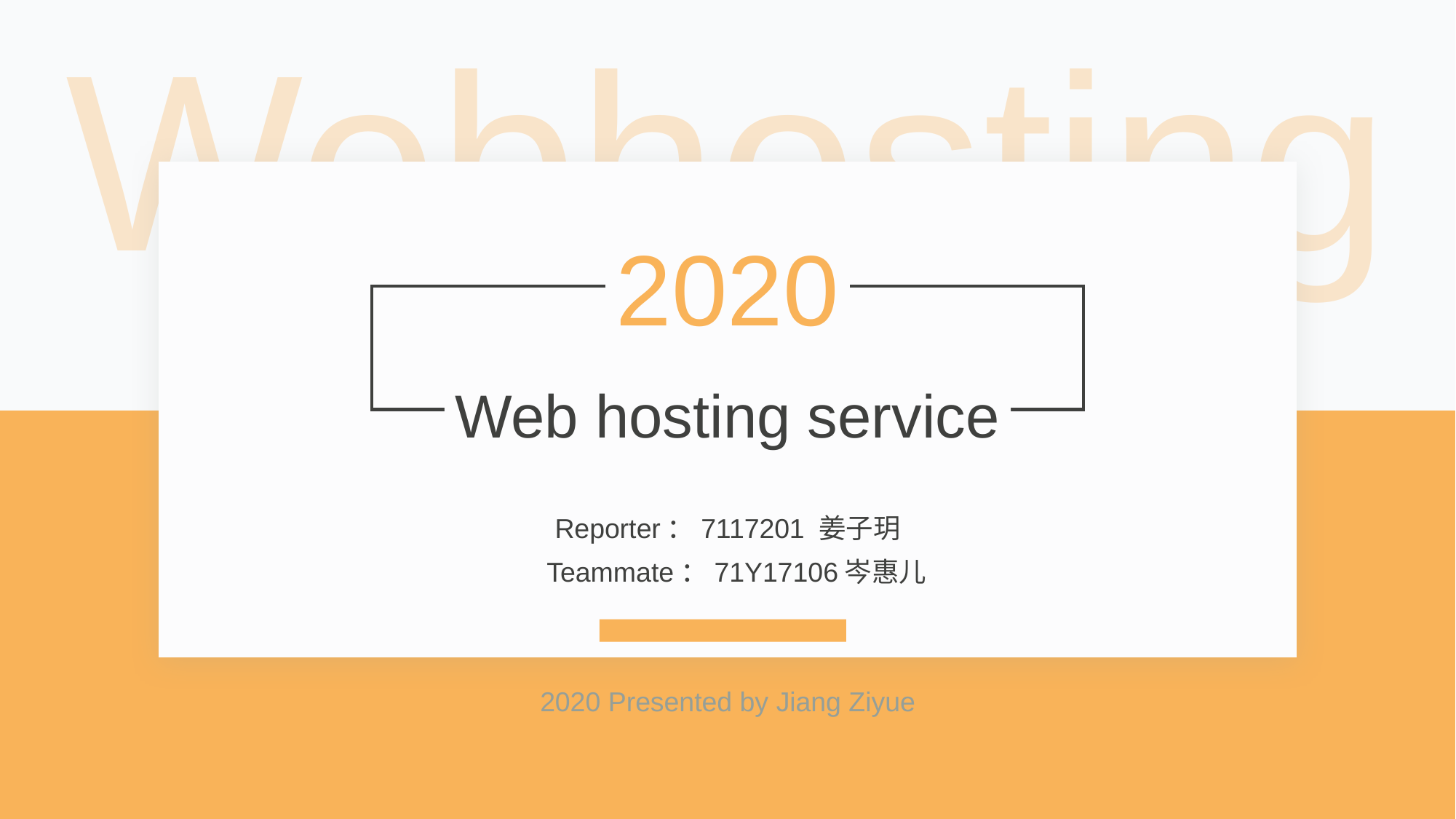

Webhosting

2020

Web hosting service

Reporter：7117201 姜子玥
Teammate：71Y17106岑惠儿

2020 Presented by Jiang Ziyue